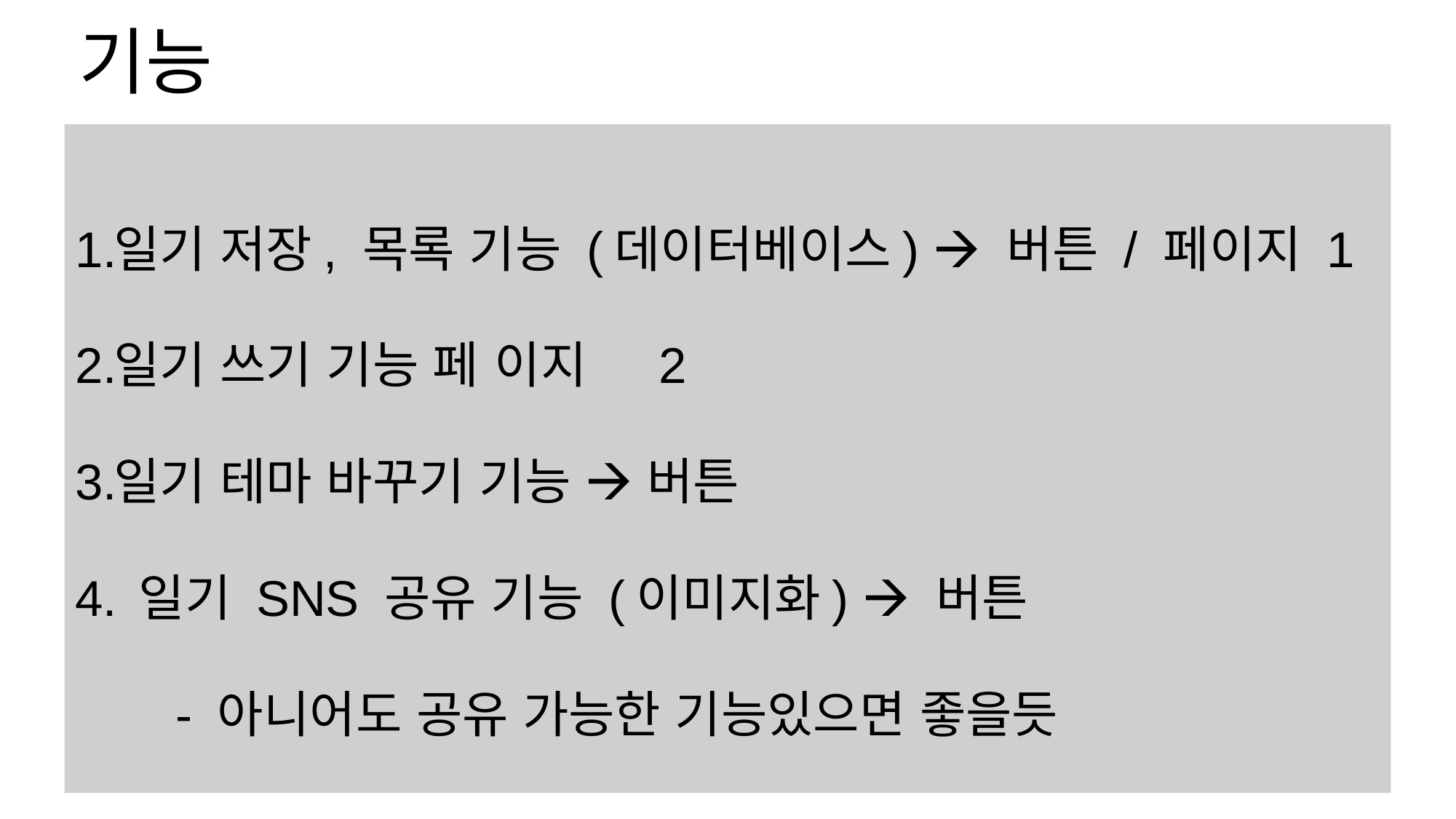

# 기능
일기 저장, 목록 기능 (데이터베이스) 🡪 버튼 / 페이지 1
일기 쓰기 기능 🡪 페이지 2
일기 테마 바꾸기 기능 🡪 버튼
 일기 SNS 공유 기능 (이미지화) 🡪 버튼
	- 아니어도 공유 가능한 기능있으면 좋을듯